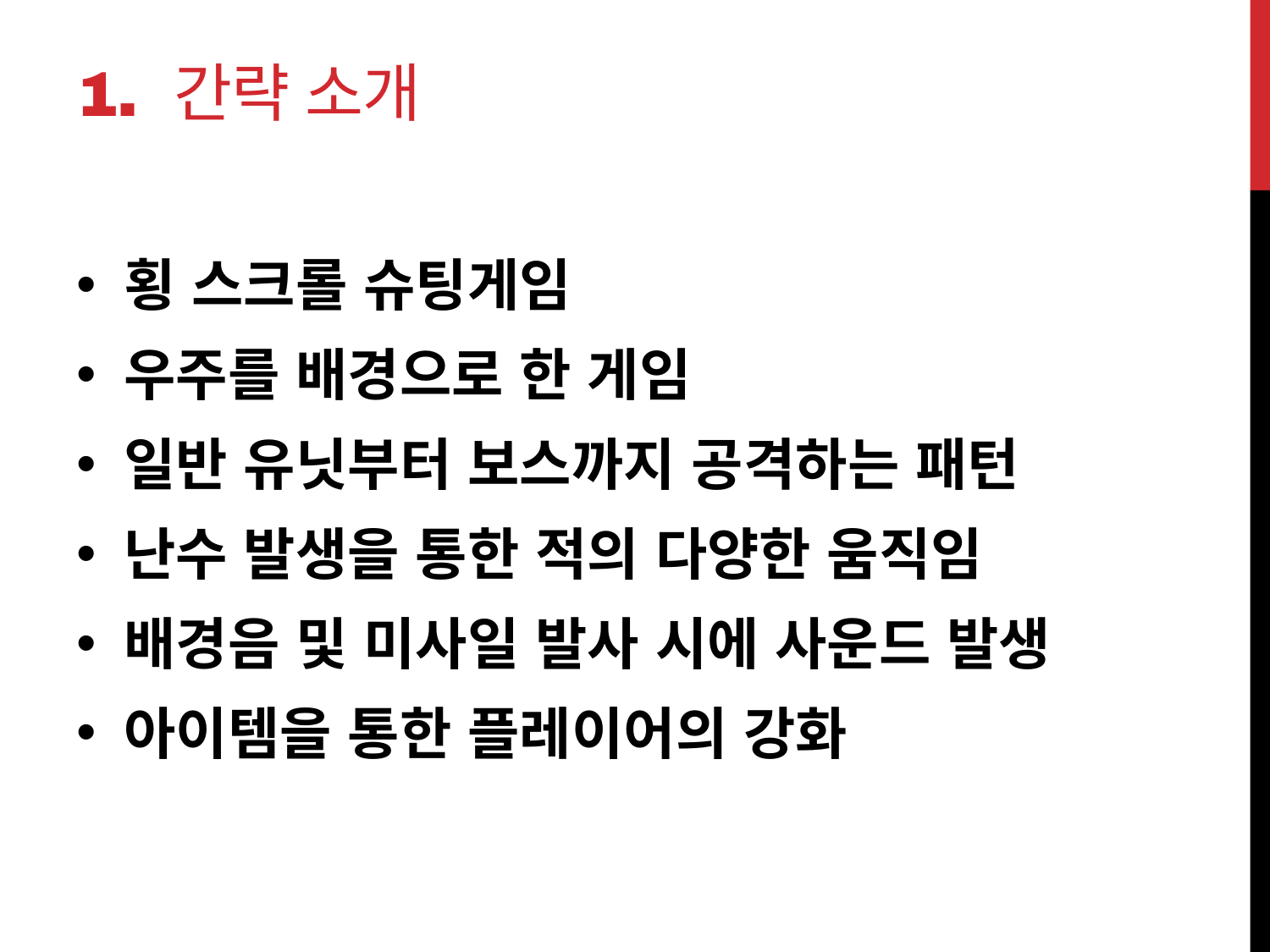

# 1. 간략 소개
횡 스크롤 슈팅게임
우주를 배경으로 한 게임
일반 유닛부터 보스까지 공격하는 패턴
난수 발생을 통한 적의 다양한 움직임
배경음 및 미사일 발사 시에 사운드 발생
아이템을 통한 플레이어의 강화